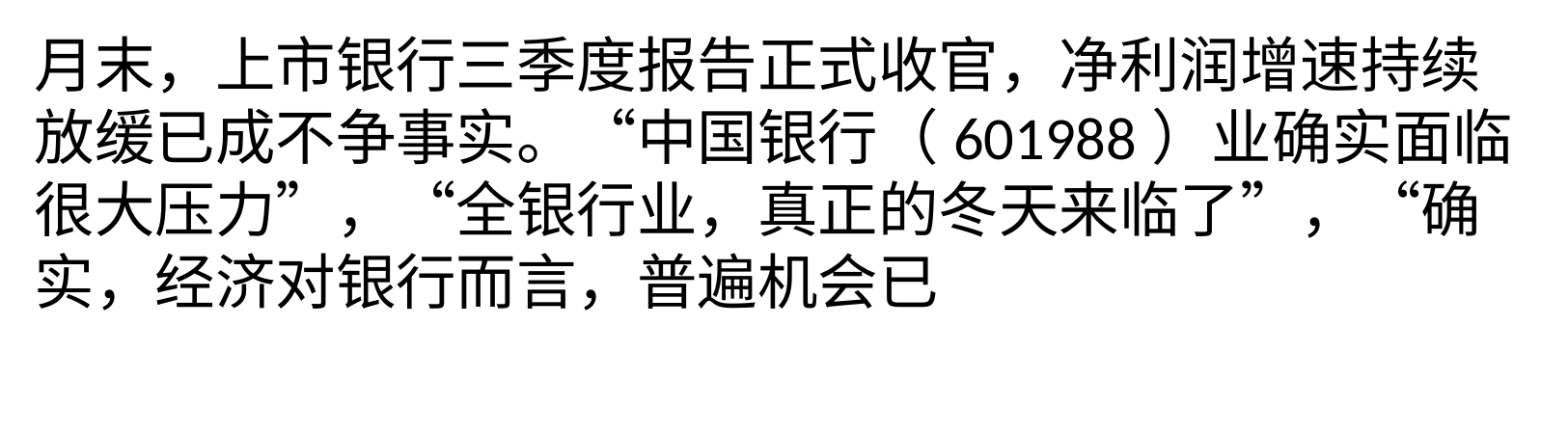

月末，上市银行三季度报告正式收官，净利润增速持续放缓已成不争事实。“中国银行（601988）业确实面临很大压力”，“全银行业，真正的冬天来临了”，“确实，经济对银行而言，普遍机会已